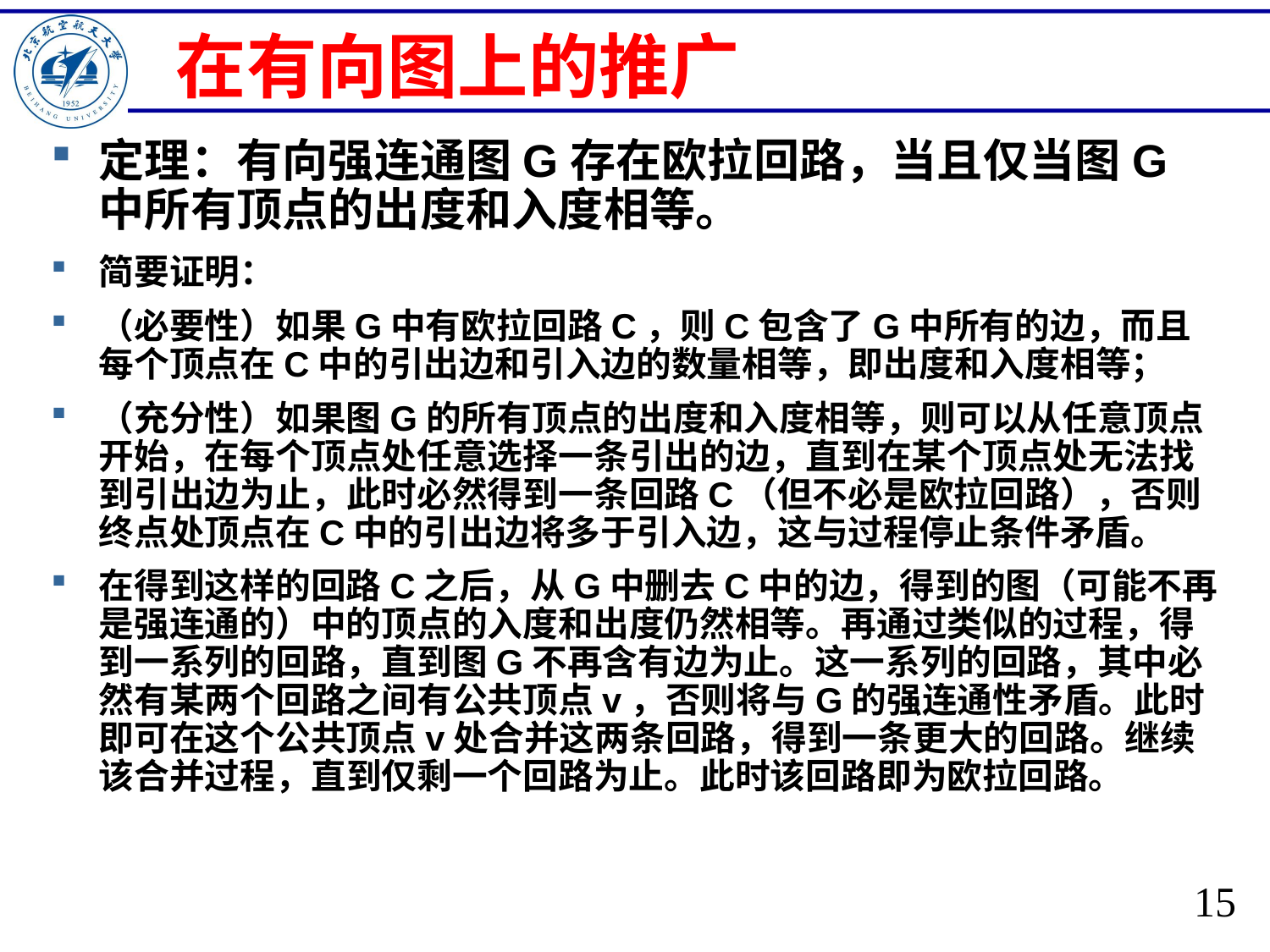

# 在有向图上的推广
定理：有向强连通图G存在欧拉回路，当且仅当图G中所有顶点的出度和入度相等。
简要证明：
（必要性）如果G中有欧拉回路C，则C包含了G中所有的边，而且每个顶点在C中的引出边和引入边的数量相等，即出度和入度相等；
（充分性）如果图G的所有顶点的出度和入度相等，则可以从任意顶点开始，在每个顶点处任意选择一条引出的边，直到在某个顶点处无法找到引出边为止，此时必然得到一条回路C（但不必是欧拉回路），否则终点处顶点在C中的引出边将多于引入边，这与过程停止条件矛盾。
在得到这样的回路C之后，从G中删去C中的边，得到的图（可能不再是强连通的）中的顶点的入度和出度仍然相等。再通过类似的过程，得到一系列的回路，直到图G不再含有边为止。这一系列的回路，其中必然有某两个回路之间有公共顶点v，否则将与G的强连通性矛盾。此时即可在这个公共顶点v处合并这两条回路，得到一条更大的回路。继续该合并过程，直到仅剩一个回路为止。此时该回路即为欧拉回路。